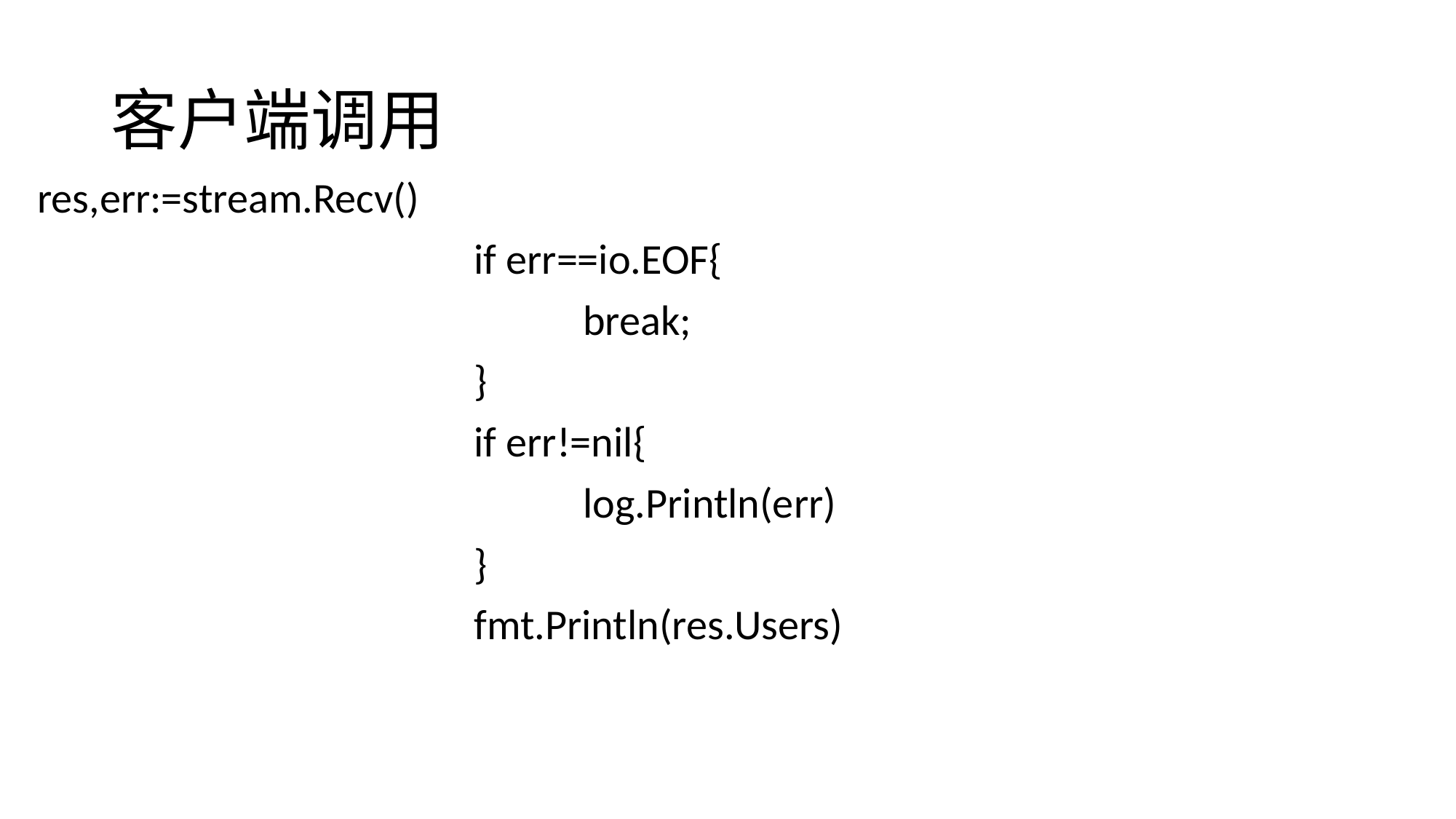

# 客户端调用
res,err:=stream.Recv()
				if err==io.EOF{
					break;
				}
				if err!=nil{
					log.Println(err)
				}
				fmt.Println(res.Users)